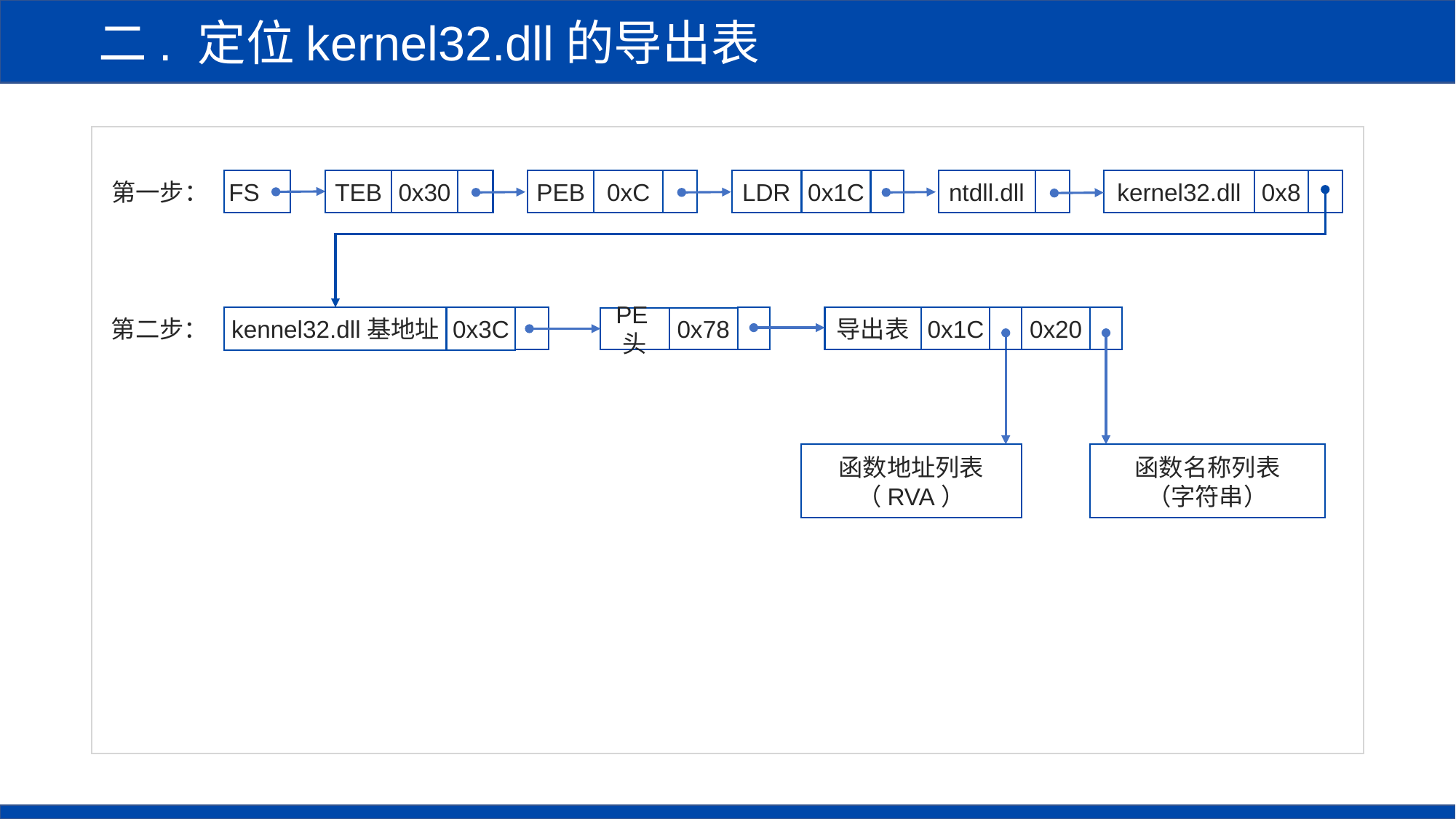

二. 定位kernel32.dll的导出表

PEB
0xC

LDR
0x1C

ntdll.dll

kernel32.dll
0x8

第一步：
FS

TEB
0x30
导出表
0x1C

0x20

kennel32.dll基地址
0x3C

PE头
0x78
第二步：
函数名称列表
（字符串）
函数地址列表
（RVA）